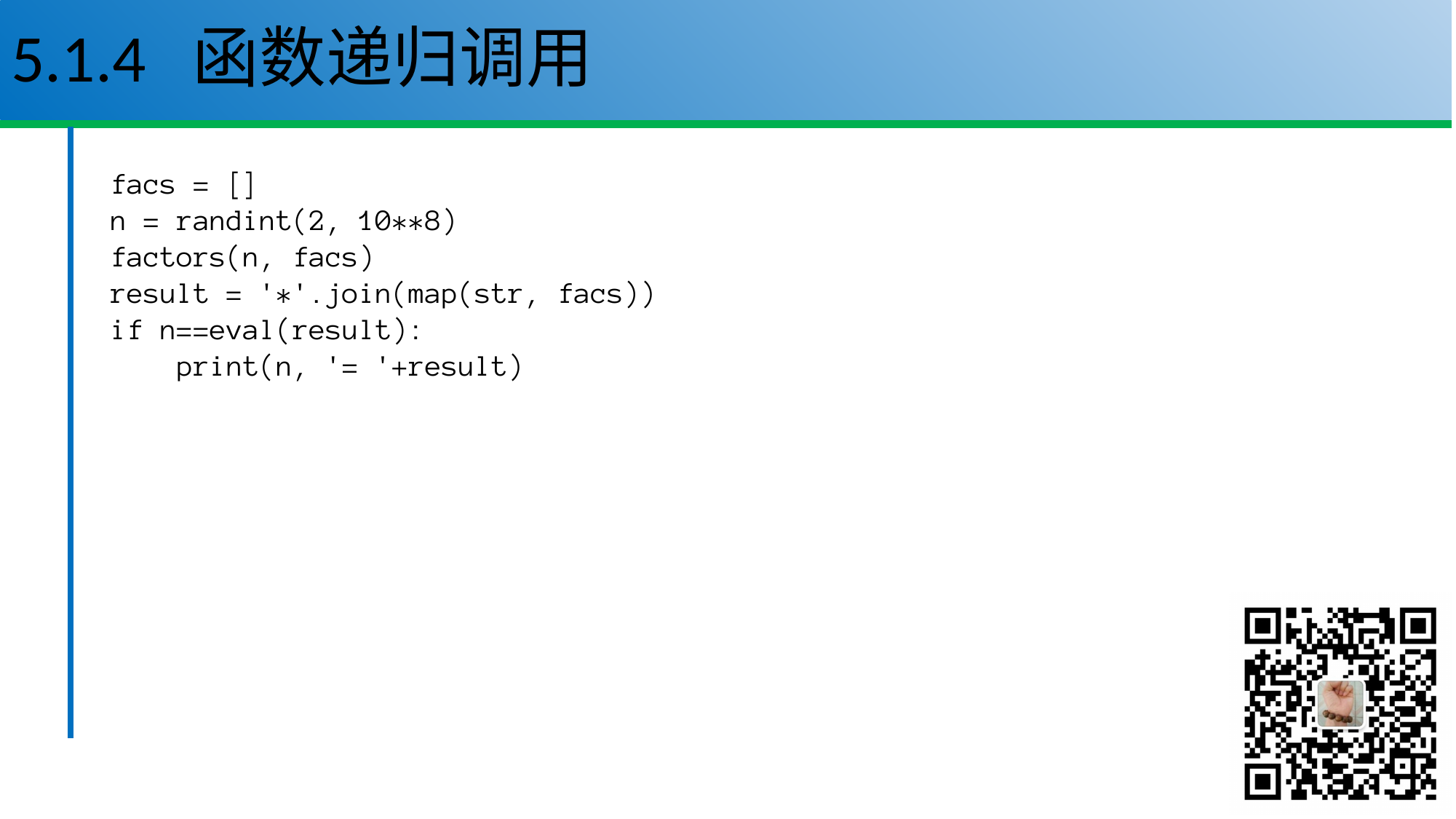

# 5.1.4  函数递归调用
facs = []
n = randint(2, 10**8)
factors(n, facs)
result = '*'.join(map(str, facs))
if n==eval(result):
    print(n, '= '+result)
21